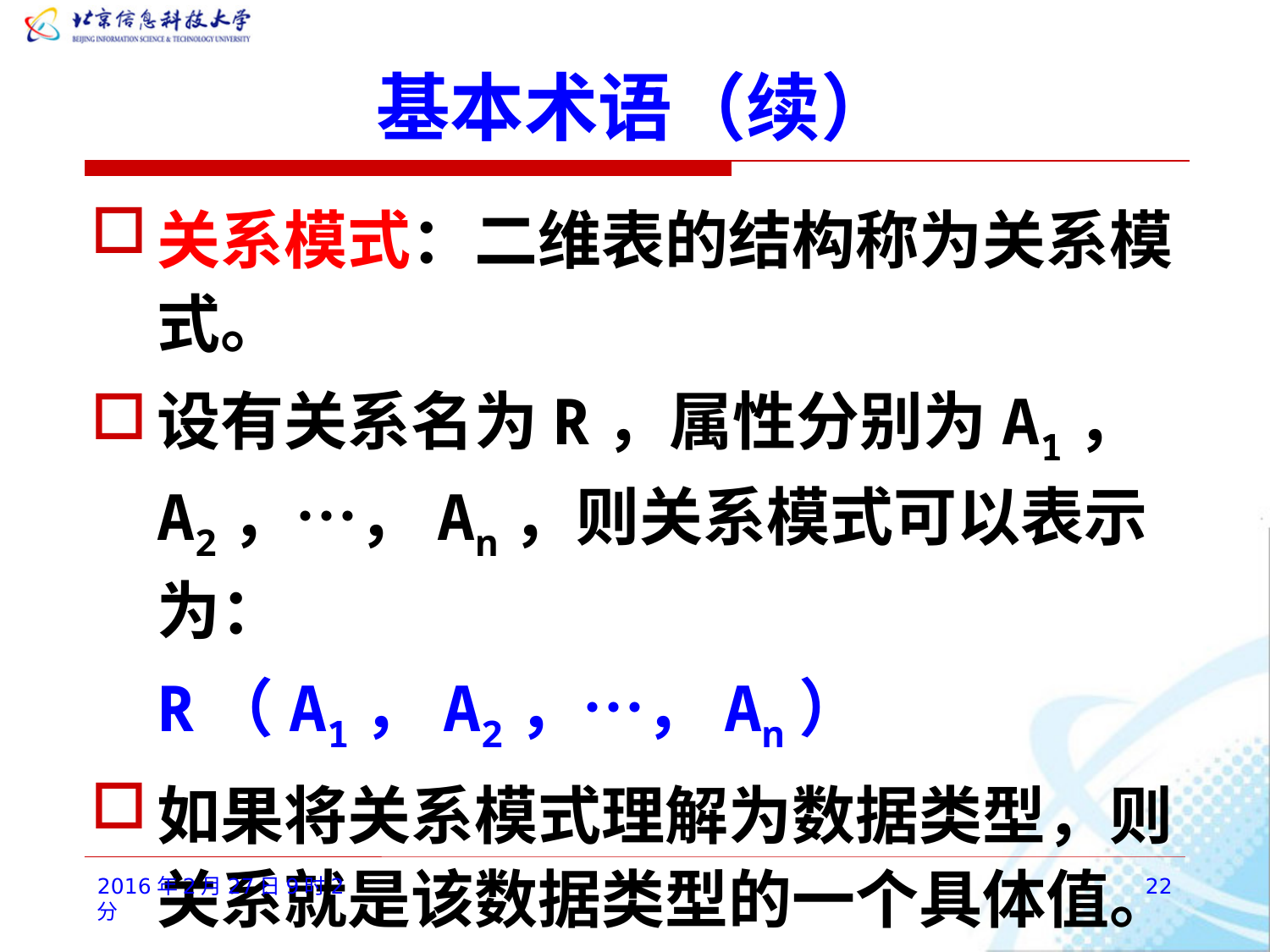

# 基本术语（续）
关系模式：二维表的结构称为关系模式。
设有关系名为R，属性分别为A1，A2，…，An，则关系模式可以表示为：
R（A1，A2，…，An）
如果将关系模式理解为数据类型，则关系就是该数据类型的一个具体值。
2016年2月27日9时2分
22